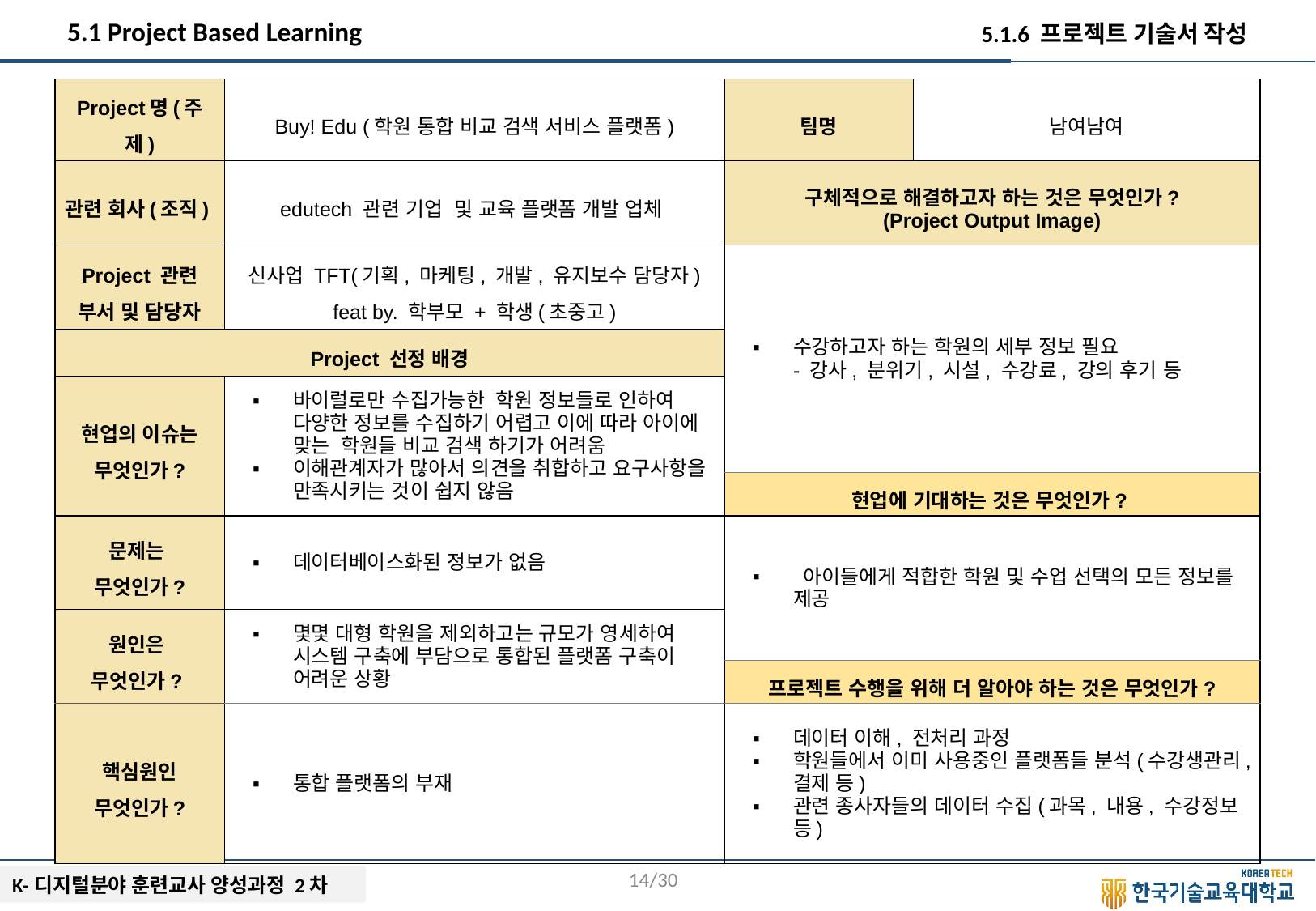

5.1 Project Based Learning
5.1.6 프로젝트 기술서 작성
| Project명(주제) | Buy! Edu (학원 통합 비교 검색 서비스 플랫폼) | 팀명 | 남여남여 |
| --- | --- | --- | --- |
| 관련 회사(조직) | edutech 관련 기업 및 교육 플랫폼 개발 업체 | 구체적으로 해결하고자 하는 것은 무엇인가? (Project Output Image) |  |
| Project 관련 부서 및 담당자 | 신사업 TFT(기획, 마케팅, 개발, 유지보수 담당자) feat by. 학부모 + 학생(초중고) | 수강하고자 하는 학원의 세부 정보 필요 - 강사, 분위기, 시설, 수강료, 강의 후기 등 |  |
| Project 선정 배경 |  |  |  |
| 현업의 이슈는 무엇인가? | 바이럴로만 수집가능한 학원 정보들로 인하여 다양한 정보를 수집하기 어렵고 이에 따라 아이에 맞는 학원들 비교 검색 하기가 어려움 이해관계자가 많아서 의견을 취합하고 요구사항을 만족시키는 것이 쉽지 않음 |  |  |
|  |  | 현업에 기대하는 것은 무엇인가? |  |
| 문제는 무엇인가? | 데이터베이스화된 정보가 없음 | 아이들에게 적합한 학원 및 수업 선택의 모든 정보를 제공 |  |
| 원인은 무엇인가? | 몇몇 대형 학원을 제외하고는 규모가 영세하여 시스템 구축에 부담으로 통합된 플랫폼 구축이 어려운 상황 |  |  |
|  |  | 프로젝트 수행을 위해 더 알아야 하는 것은 무엇인가? |  |
| 핵심원인 무엇인가? | 통합 플랫폼의 부재 | 데이터 이해, 전처리 과정 학원들에서 이미 사용중인 플랫폼들 분석(수강생관리, 결제 등) 관련 종사자들의 데이터 수집(과목, 내용, 수강정보 등) |  |
14/30